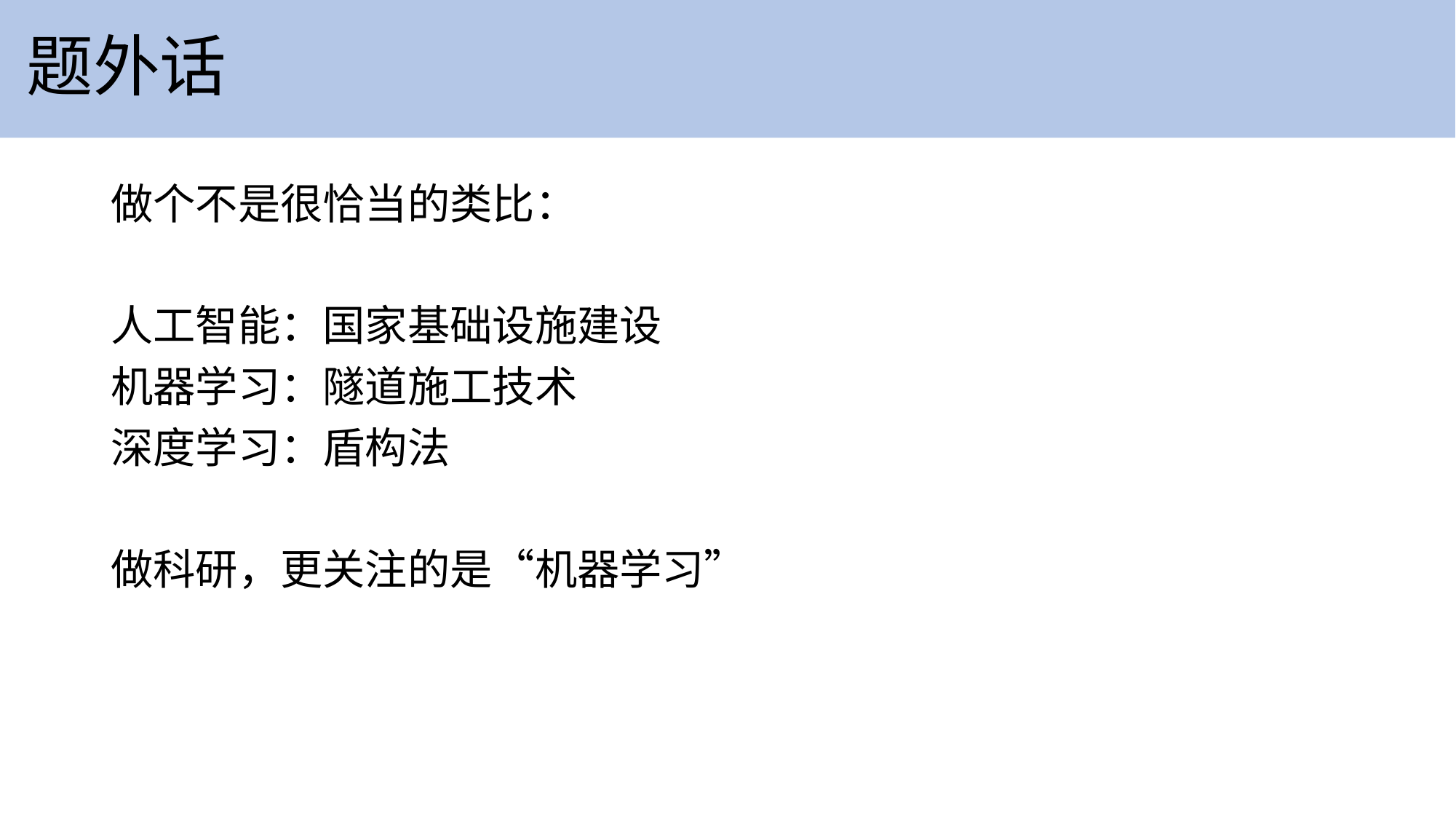

# 题外话
做个不是很恰当的类比：

人工智能：国家基础设施建设
机器学习：隧道施工技术
深度学习：盾构法

做科研，更关注的是“机器学习”